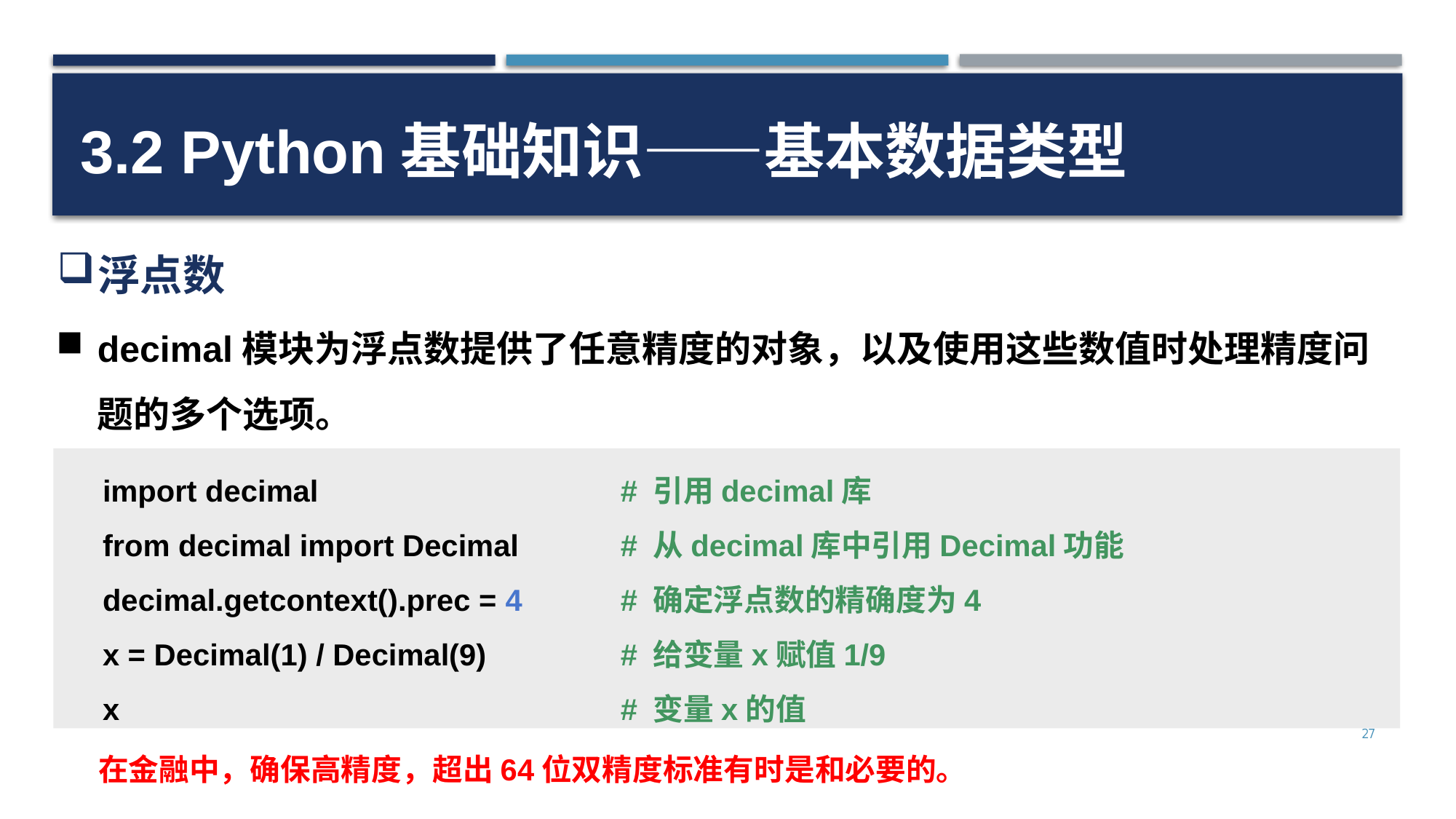

3.2 Python基础知识——基本数据类型
浮点数
decimal模块为浮点数提供了任意精度的对象，以及使用这些数值时处理精度问题的多个选项。
import decimal
from decimal import Decimal
decimal.getcontext().prec = 4
x = Decimal(1) / Decimal(9)
x

# 引用decimal库
# 从decimal库中引用Decimal功能
# 确定浮点数的精确度为4
# 给变量x赋值1/9
# 变量x的值
27
在金融中，确保高精度，超出64位双精度标准有时是和必要的。